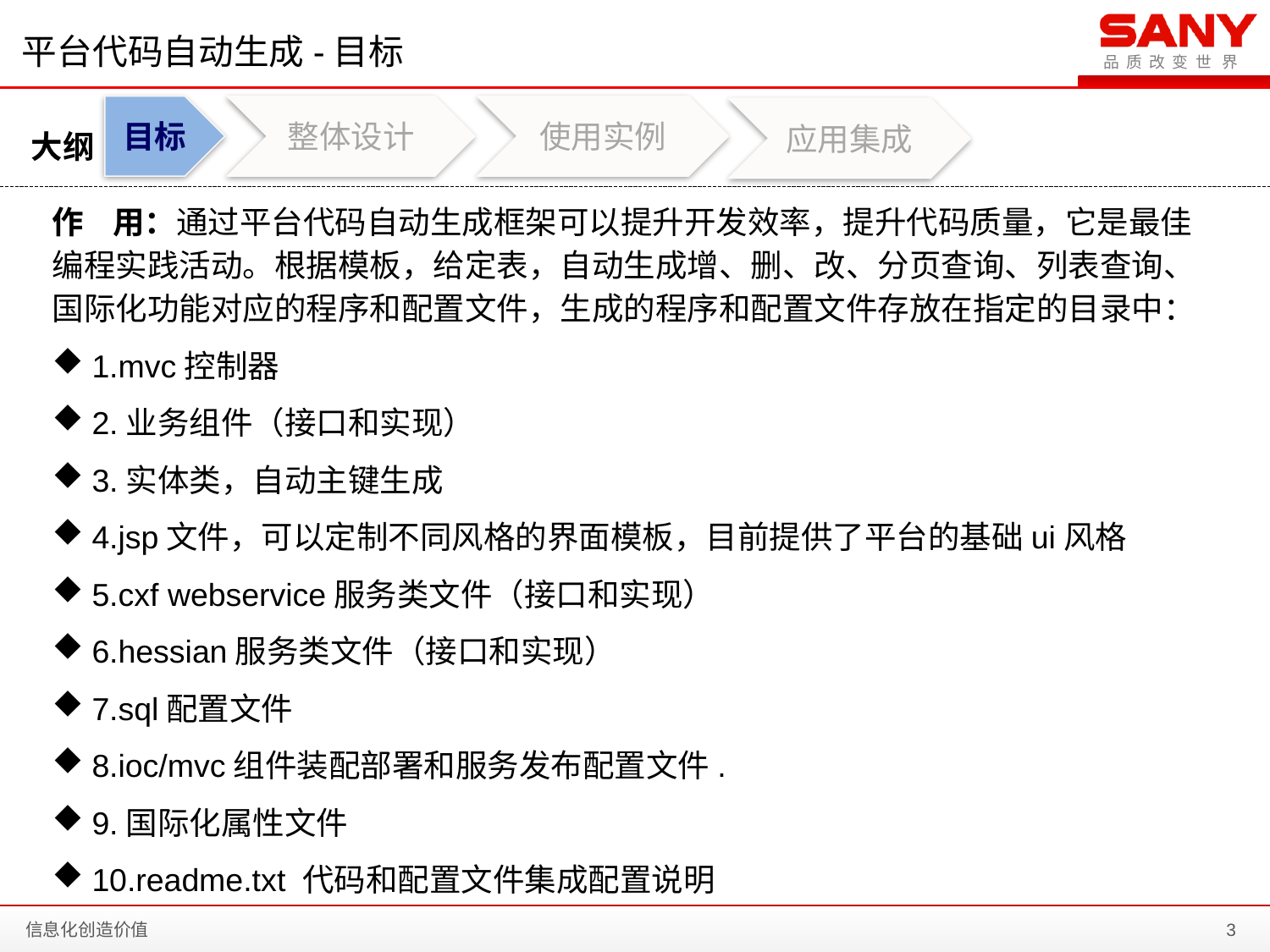

# 平台代码自动生成-目标
大纲
使用实例
目标
整体设计
应用集成
作    用：通过平台代码自动生成框架可以提升开发效率，提升代码质量，它是最佳编程实践活动。根据模板，给定表，自动生成增、删、改、分页查询、列表查询、国际化功能对应的程序和配置文件，生成的程序和配置文件存放在指定的目录中：
1.mvc控制器
2.业务组件（接口和实现）
3.实体类，自动主键生成
4.jsp文件，可以定制不同风格的界面模板，目前提供了平台的基础ui风格
5.cxf webservice服务类文件（接口和实现）
6.hessian服务类文件（接口和实现）
7.sql配置文件
8.ioc/mvc组件装配部署和服务发布配置文件.
9.国际化属性文件
10.readme.txt 代码和配置文件集成配置说明
3
信息化创造价值